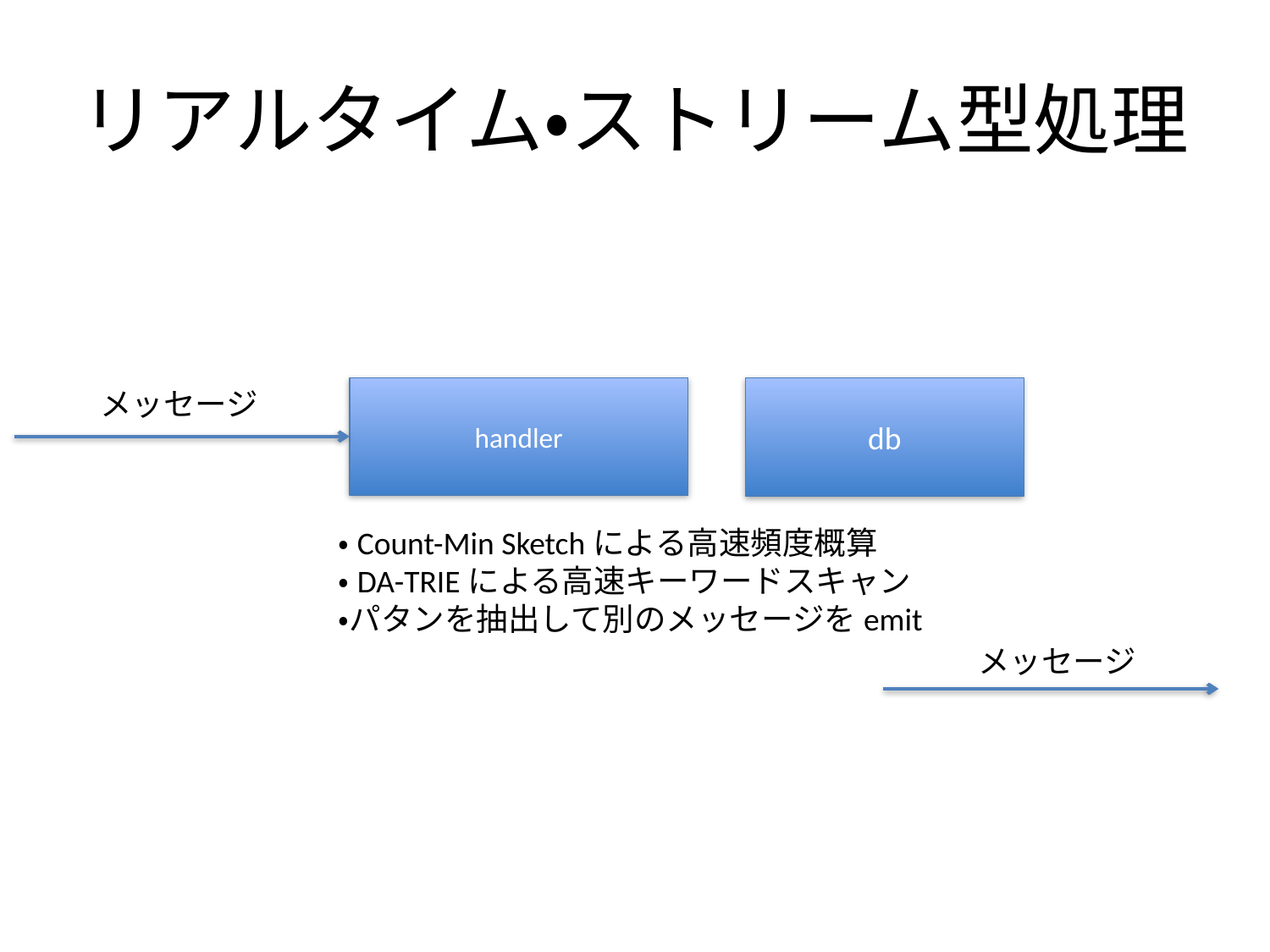

# リアルタイム・ストリーム型処理
メッセージ
handler
db
・Count-Min Sketchによる高速頻度概算
・DA-TRIEによる高速キーワードスキャン
・パタンを抽出して別のメッセージをemit
メッセージ